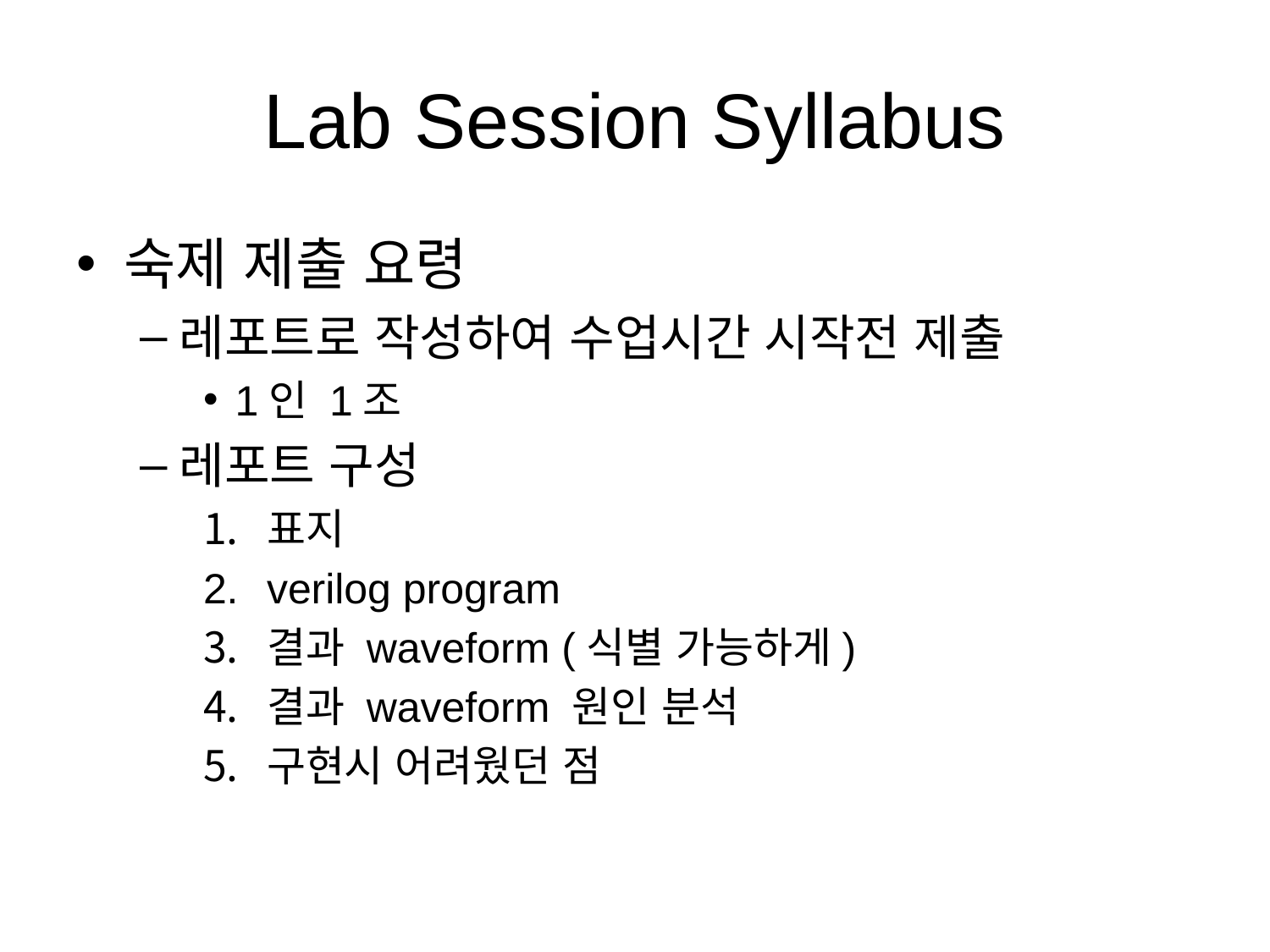

# Lab Session Syllabus
숙제 제출 요령
레포트로 작성하여 수업시간 시작전 제출
1인 1조
레포트 구성
표지
verilog program
결과 waveform (식별 가능하게)
결과 waveform 원인 분석
구현시 어려웠던 점